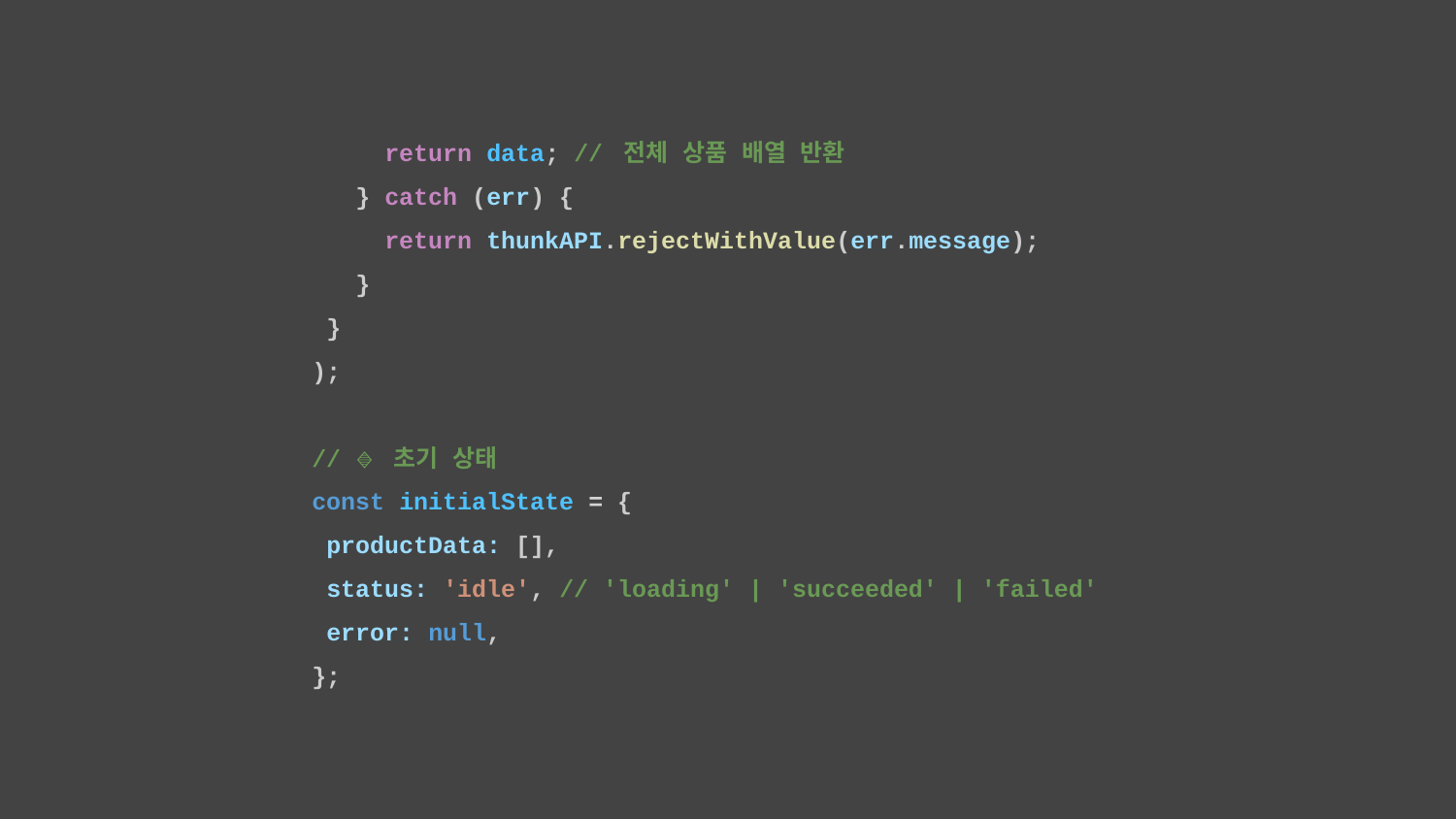

return data; // 전체 상품 배열 반환
   } catch (err) {
     return thunkAPI.rejectWithValue(err.message);
   }
 }
);

// 🔹 초기 상태
const initialState = {
 productData: [],
 status: 'idle', // 'loading' | 'succeeded' | 'failed'
 error: null,
};